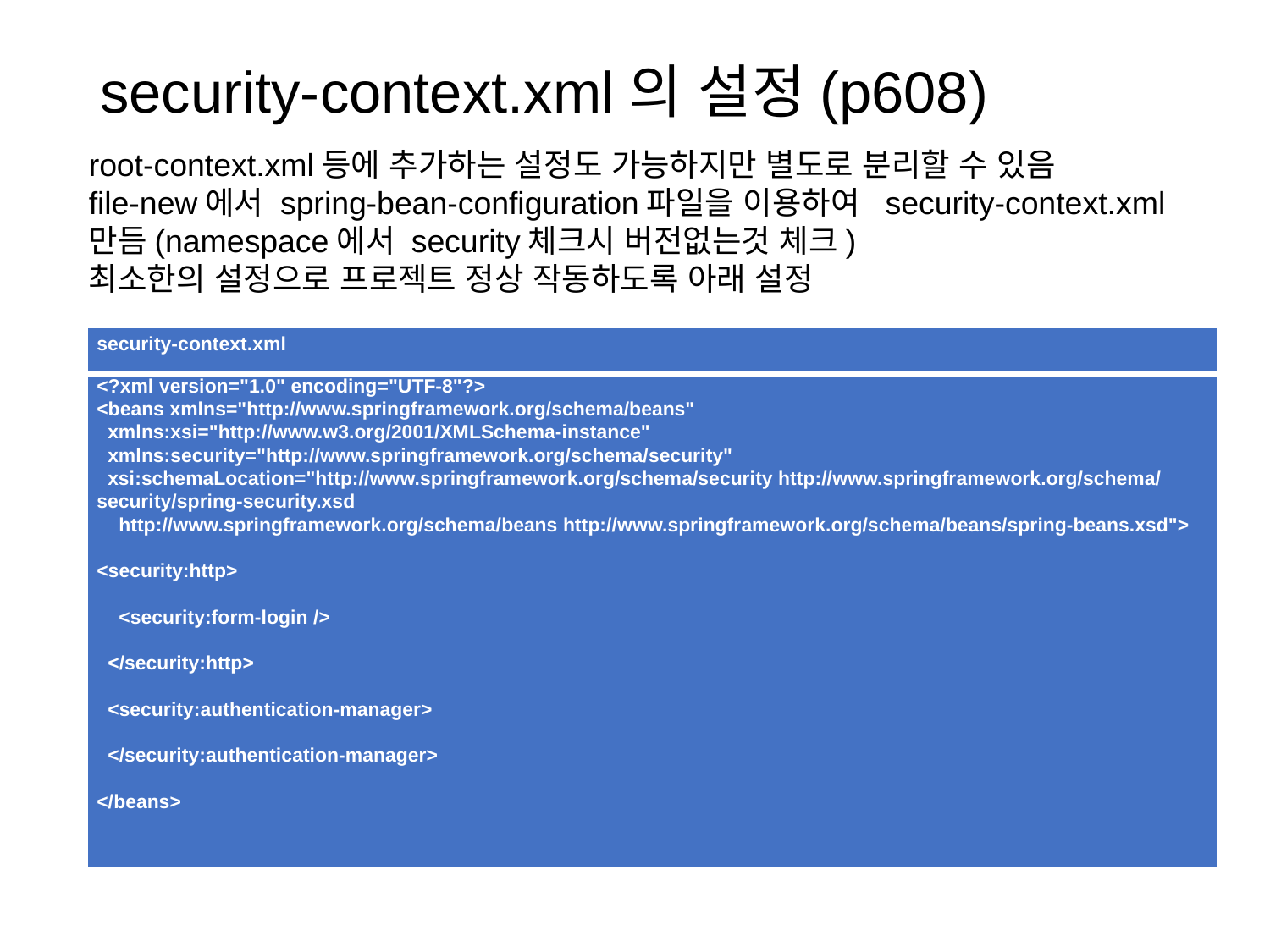

# security-context.xml의 설정(p608)

root-context.xml등에 추가하는 설정도 가능하지만 별도로 분리할 수 있음
file-new에서 spring-bean-configuration파일을 이용하여  security-context.xml만듬(namespace에서 security체크시 버전없는것 체크)
최소한의 설정으로 프로젝트 정상 작동하도록 아래 설정
| security-context.xml |
| --- |
| <?xml version="1.0" encoding="UTF-8"?> <beans xmlns="http://www.springframework.org/schema/beans" xmlns:xsi="http://www.w3.org/2001/XMLSchema-instance" xmlns:security="http://www.springframework.org/schema/security" xsi:schemaLocation="http://www.springframework.org/schema/security http://www.springframework.org/schema/security/spring-security.xsd http://www.springframework.org/schema/beans http://www.springframework.org/schema/beans/spring-beans.xsd">   <security:http>   <security:form-login />   </security:http>   <security:authentication-manager>   </security:authentication-manager>   </beans> |